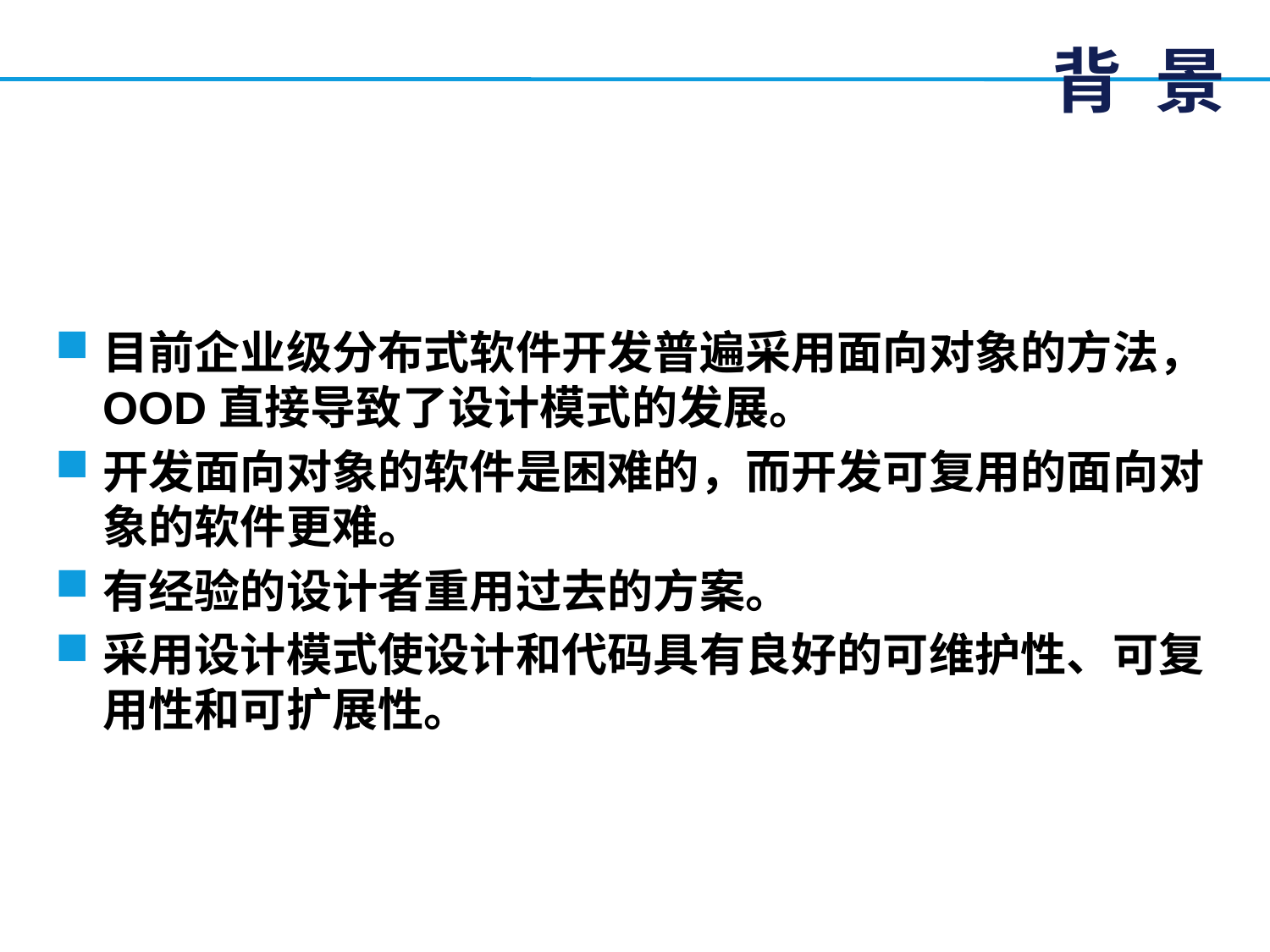

# 背  景
目前企业级分布式软件开发普遍采用面向对象的方法，OOD直接导致了设计模式的发展。
开发面向对象的软件是困难的，而开发可复用的面向对象的软件更难。
有经验的设计者重用过去的方案。
采用设计模式使设计和代码具有良好的可维护性、可复用性和可扩展性。